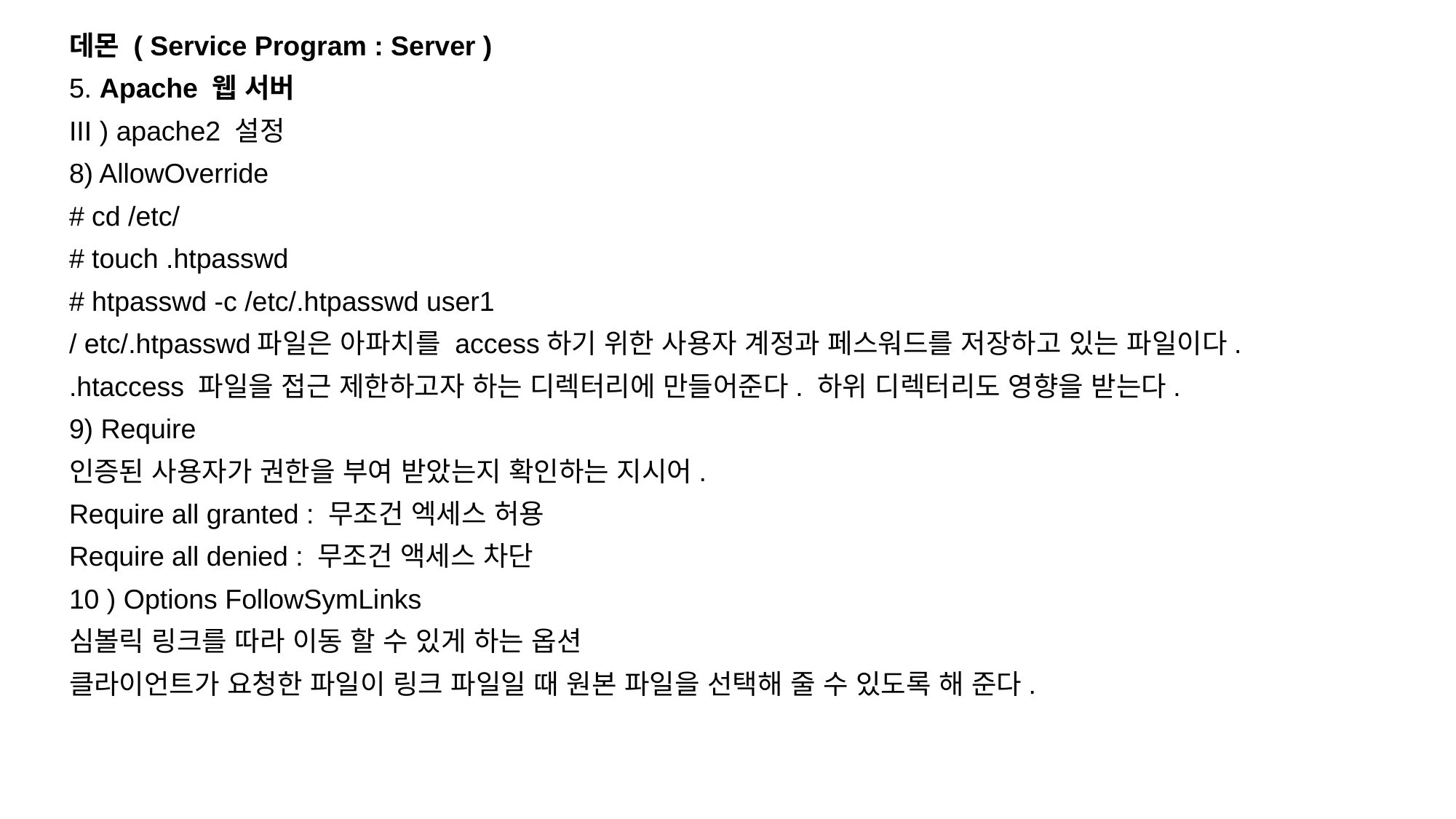

데몬 ( Service Program : Server )
5. Apache 웹 서버
III ) apache2 설정
8) AllowOverride
# cd /etc/
# touch .htpasswd
# htpasswd -c /etc/.htpasswd user1
/ etc/.htpasswd파일은 아파치를 access하기 위한 사용자 계정과 페스워드를 저장하고 있는 파일이다.
.htaccess 파일을 접근 제한하고자 하는 디렉터리에 만들어준다. 하위 디렉터리도 영향을 받는다.
9) Require
인증된 사용자가 권한을 부여 받았는지 확인하는 지시어.
Require all granted : 무조건 엑세스 허용
Require all denied : 무조건 액세스 차단
10 ) Options FollowSymLinks
심볼릭 링크를 따라 이동 할 수 있게 하는 옵션
클라이언트가 요청한 파일이 링크 파일일 때 원본 파일을 선택해 줄 수 있도록 해 준다.